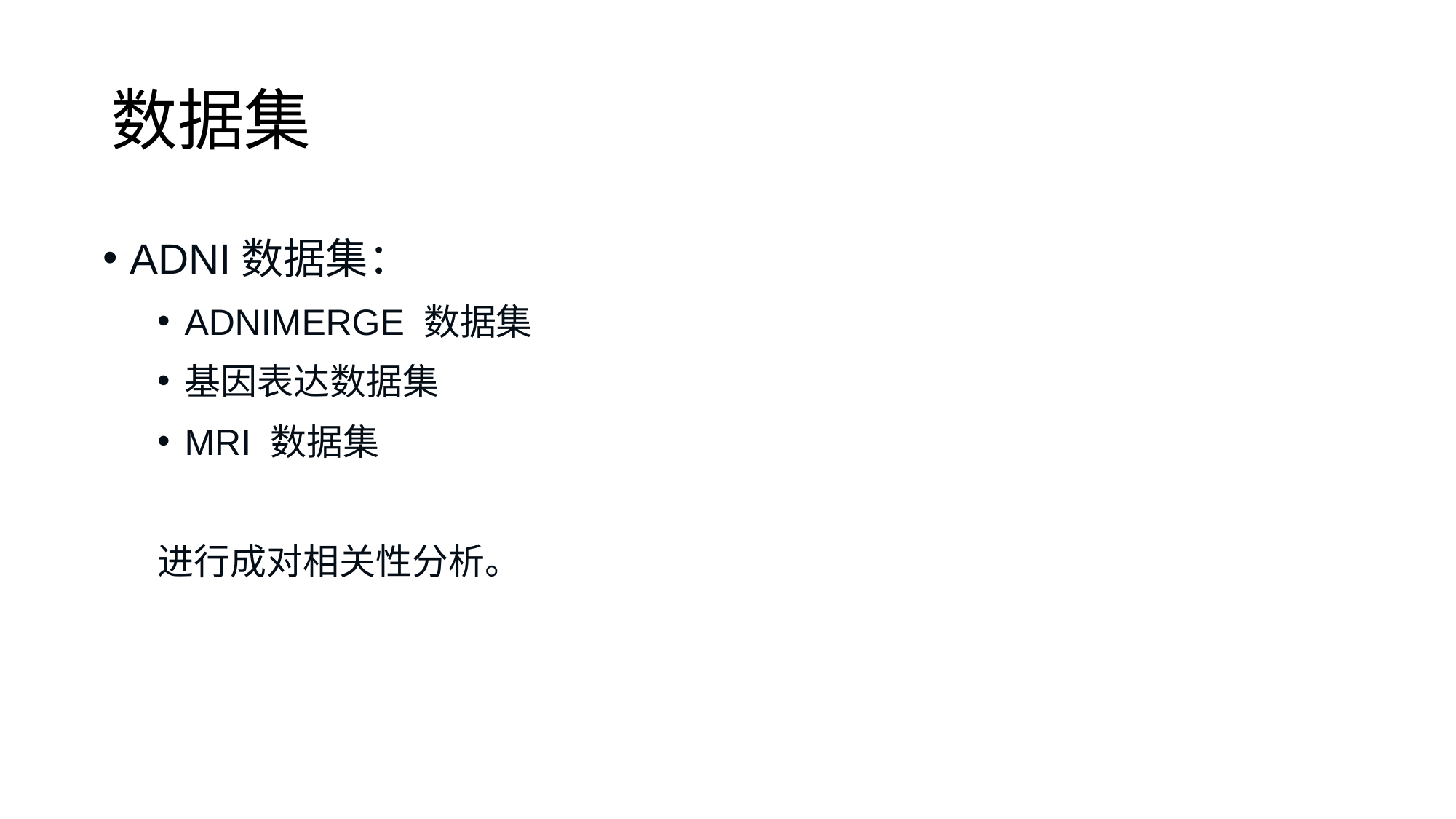

# 数据集
ADNI数据集：
ADNIMERGE 数据集
基因表达数据集
MRI 数据集

进行成对相关性分析。